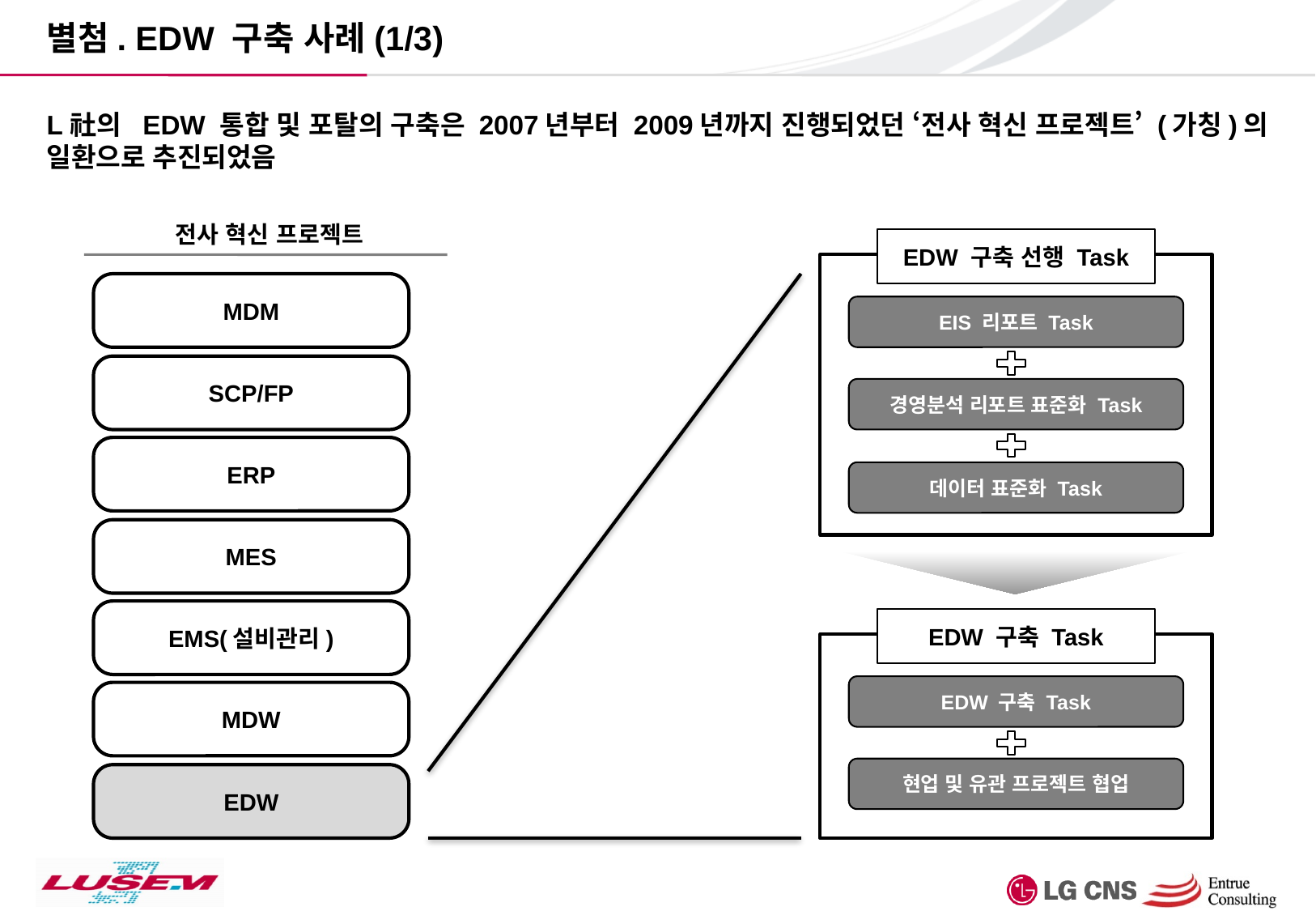

별첨. EDW 구축 사례(1/3)
L社의  EDW 통합 및 포탈의 구축은 2007년부터 2009년까지 진행되었던 ‘전사 혁신 프로젝트’ (가칭)의 일환으로 추진되었음
전사 혁신 프로젝트

EDW 구축 선행 Task

MDM
EIS 리포트 Task

SCP/FP
경영분석 리포트 표준화 Task

ERP
데이터 표준화 Task
MES
EMS(설비관리)
EDW 구축 Task

EDW 구축 Task
MDW

현업 및 유관 프로젝트 협업
EDW